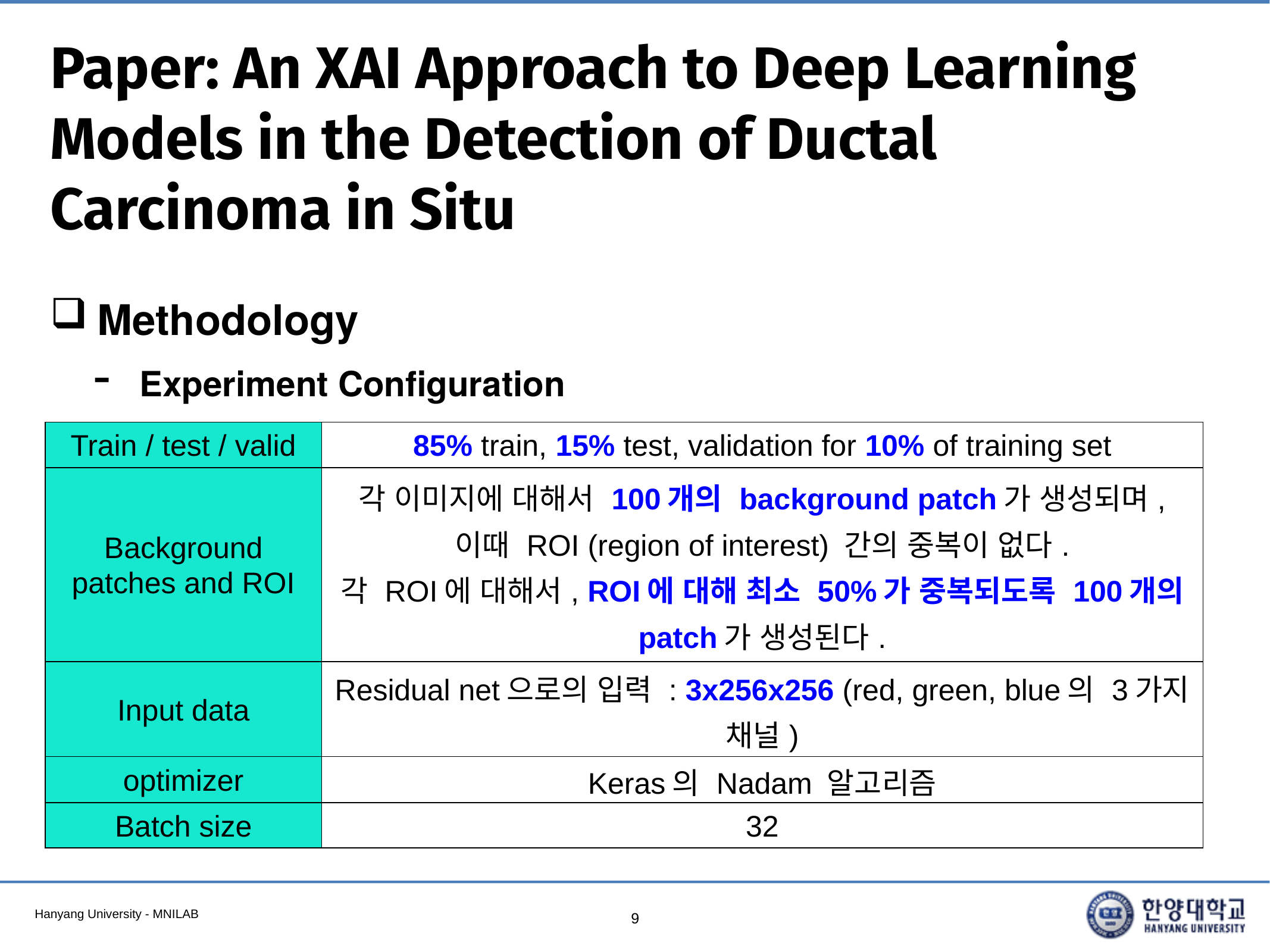

# Paper: An XAI Approach to Deep Learning Models in the Detection of Ductal Carcinoma in Situ
Methodology
Experiment Configuration
| Train / test / valid | 85% train, 15% test, validation for 10% of training set |
| --- | --- |
| Background patches and ROI | 각 이미지에 대해서 100개의 background patch가 생성되며, 이때 ROI (region of interest) 간의 중복이 없다. 각 ROI에 대해서, ROI에 대해 최소 50%가 중복되도록 100개의 patch가 생성된다. |
| Input data | Residual net으로의 입력 : 3x256x256 (red, green, blue의 3가지 채널) |
| optimizer | Keras의 Nadam 알고리즘 |
| Batch size | 32 |
9